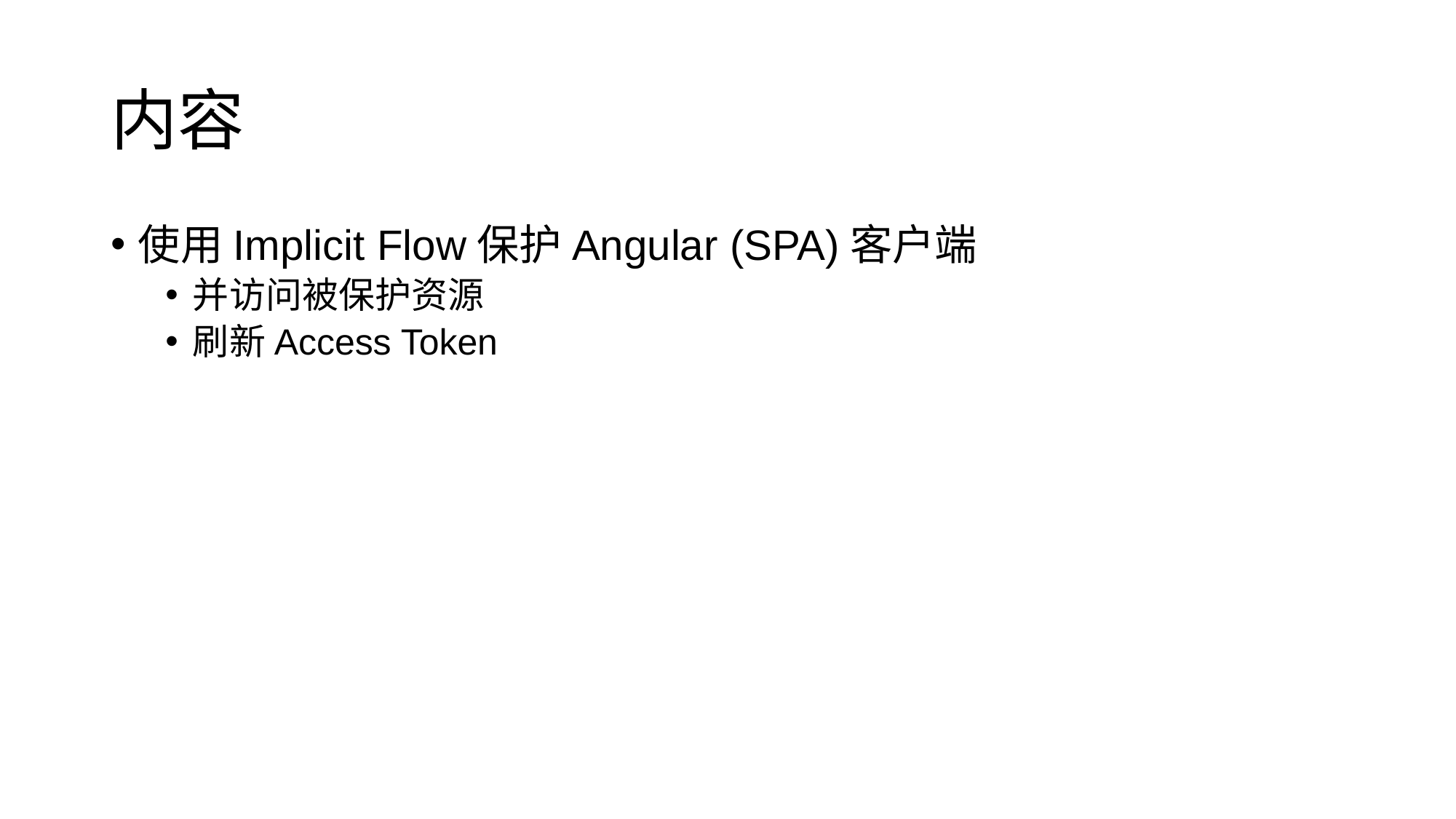

# 内容
使用Implicit Flow保护Angular (SPA)客户端
并访问被保护资源
刷新Access Token